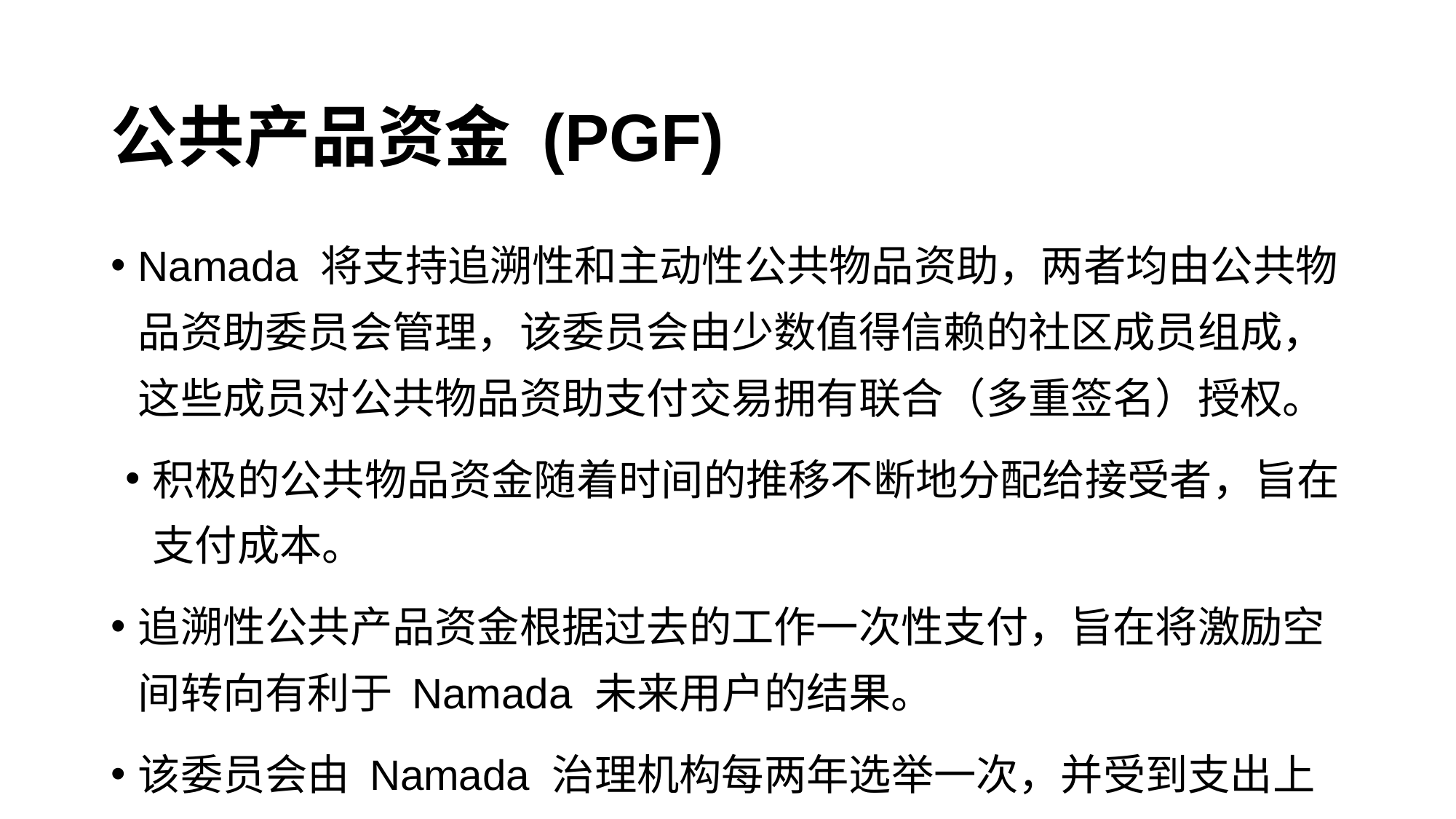

# 公共产品资金 (PGF)
Namada 将支持追溯性和主动性公共物品资助，两者均由公共物品资助委员会管理，该委员会由少数值得信赖的社区成员组成，这些成员对公共物品资助支付交易拥有联合（多重签名）授权。
积极的公共物品资金随着时间的推移不断地分配给接受者，旨在支付成本。
追溯性公共产品资金根据过去的工作一次性支付，旨在将激励空间转向有利于 Namada 未来用户的结果。
该委员会由 Namada 治理机构每两年选举一次，并受到支出上限的约束，但除此之外，还有根据委员会成员认为合适的方式为公共产品提供资金的自由度。